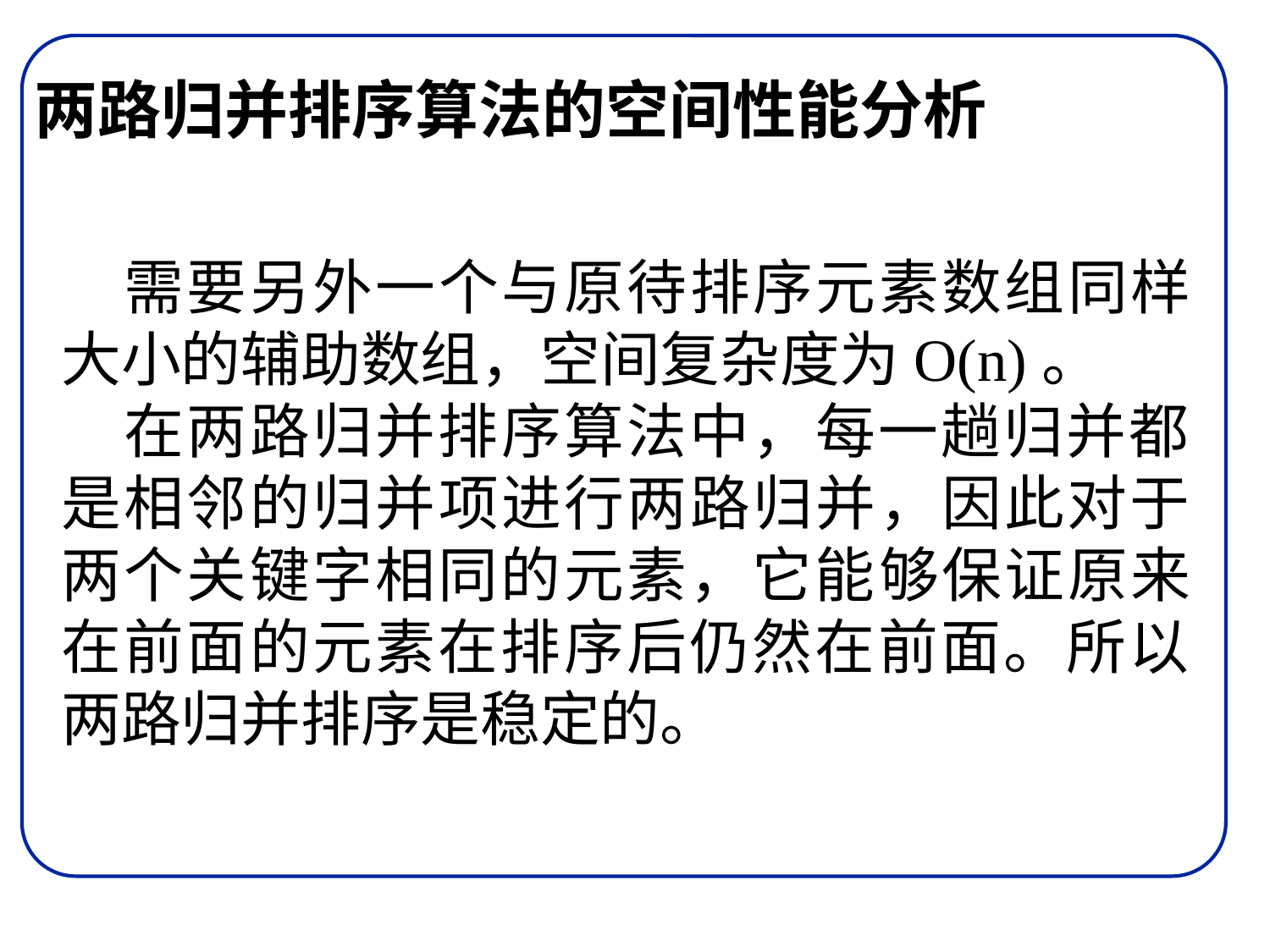

两路归并排序算法的空间性能分析
　需要另外一个与原待排序元素数组同样大小的辅助数组，空间复杂度为O(n)。
　在两路归并排序算法中，每一趟归并都是相邻的归并项进行两路归并，因此对于两个关键字相同的元素，它能够保证原来在前面的元素在排序后仍然在前面。所以两路归并排序是稳定的。